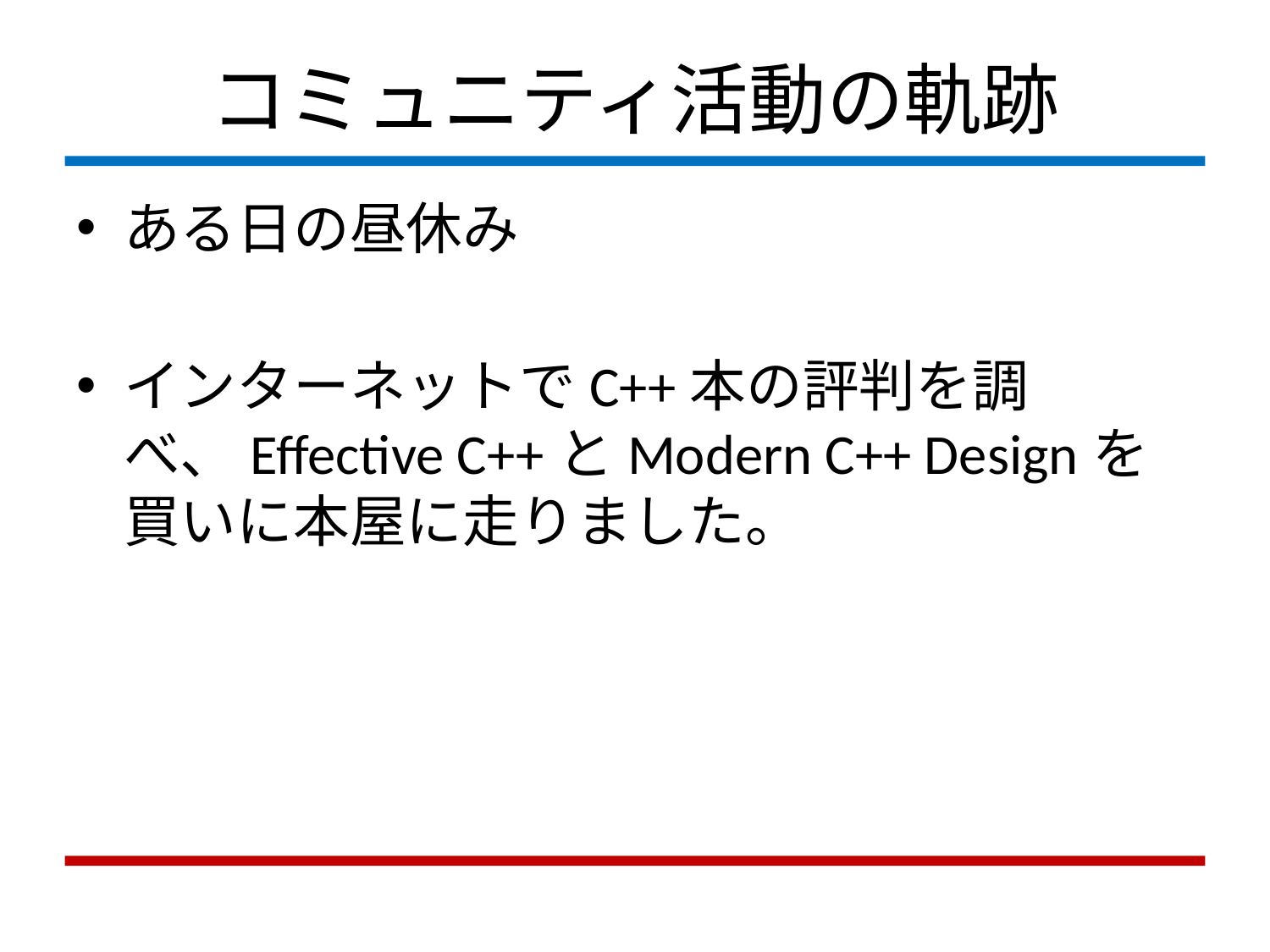

# コミュニティ活動の軌跡
ある日の昼休み

インターネットでC++本の評判を調べ、Effective C++とModern C++ Designを買いに本屋に走りました。